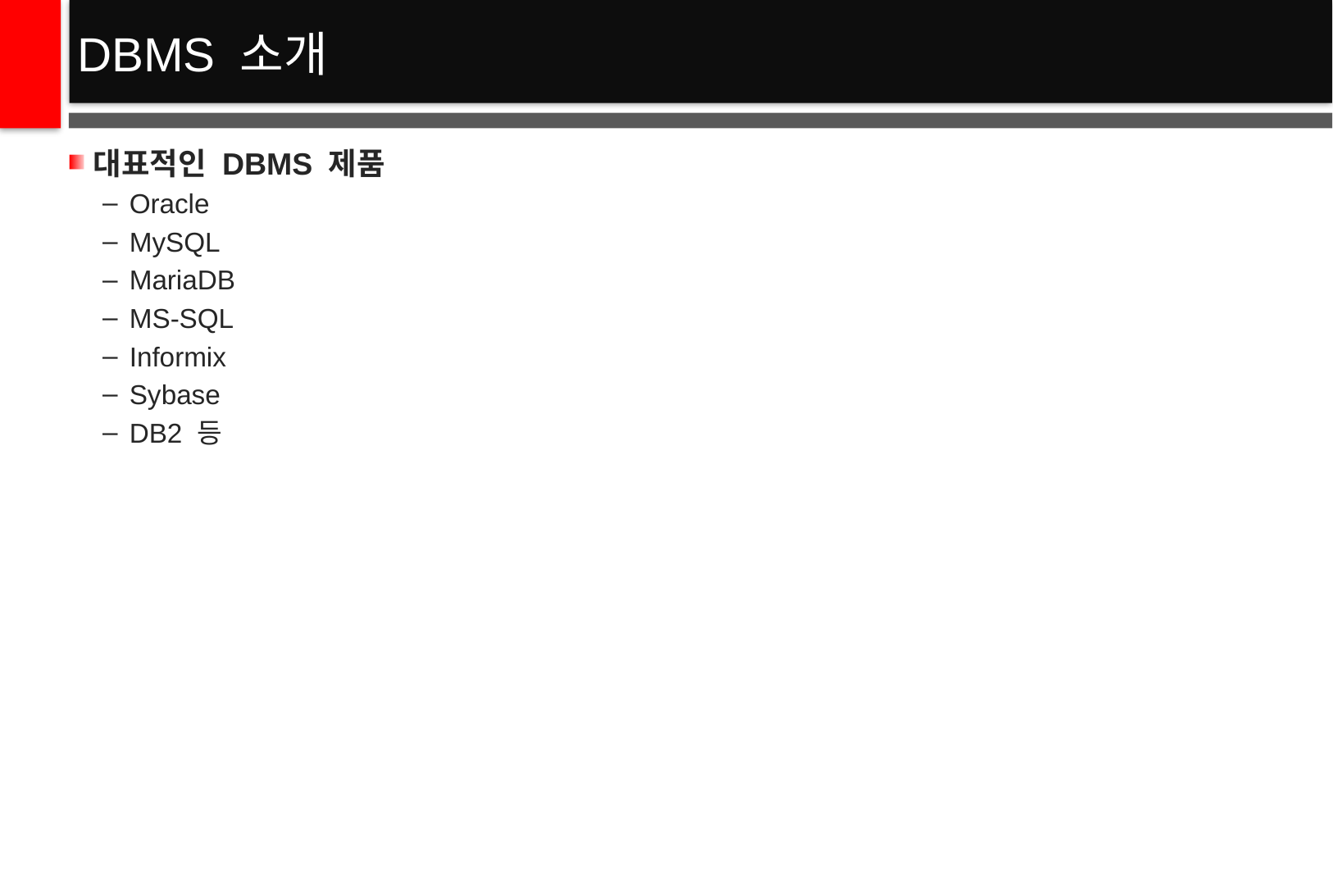

# DBMS 소개
대표적인 DBMS 제품
Oracle
MySQL
MariaDB
MS-SQL
Informix
Sybase
DB2 등